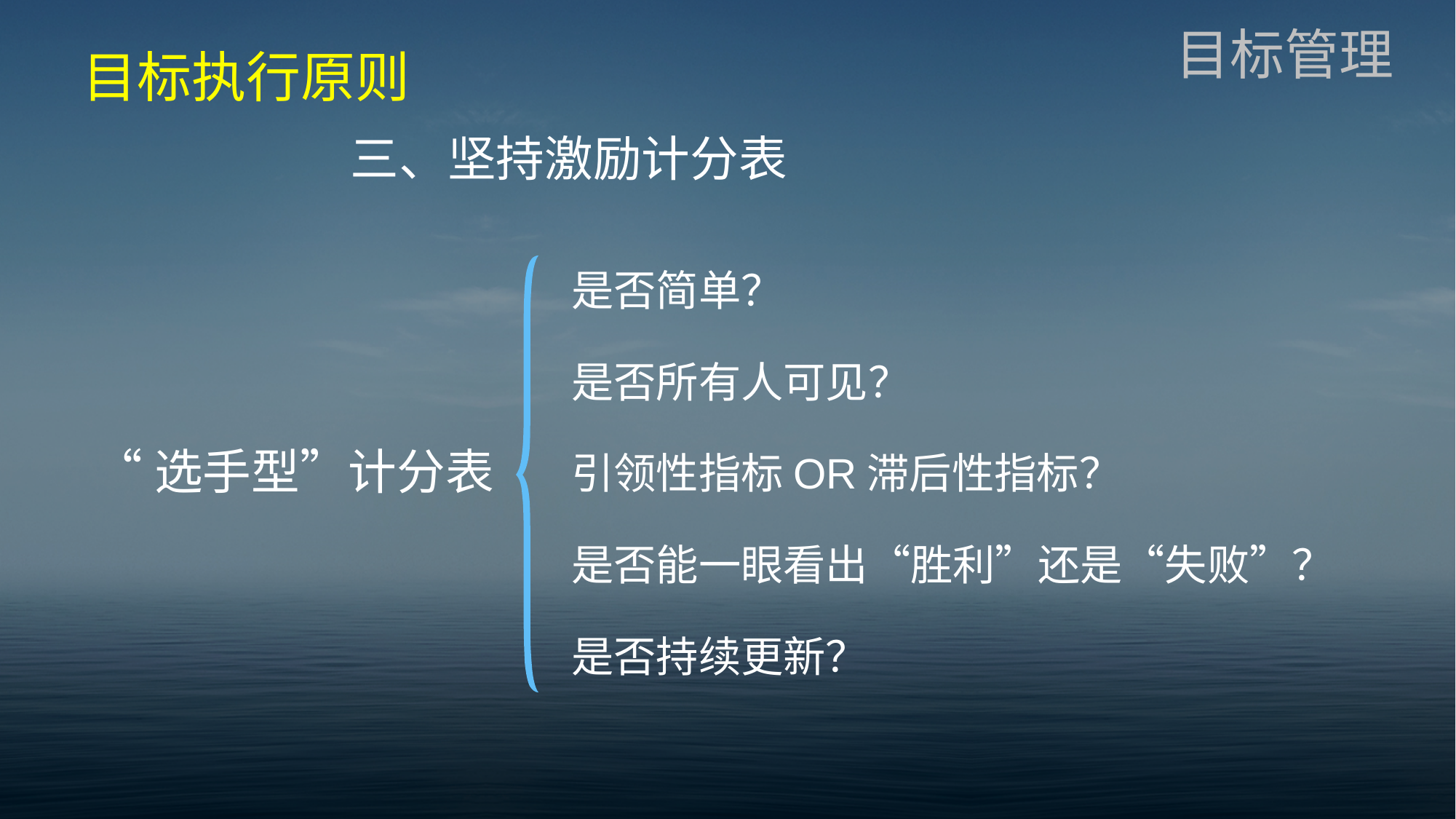

目标管理
目标执行原则
三、坚持激励计分表
是否简单？
是否所有人可见？
引领性指标OR滞后性指标？
是否能一眼看出“胜利”还是“失败”？
是否持续更新？

“选手型”计分表